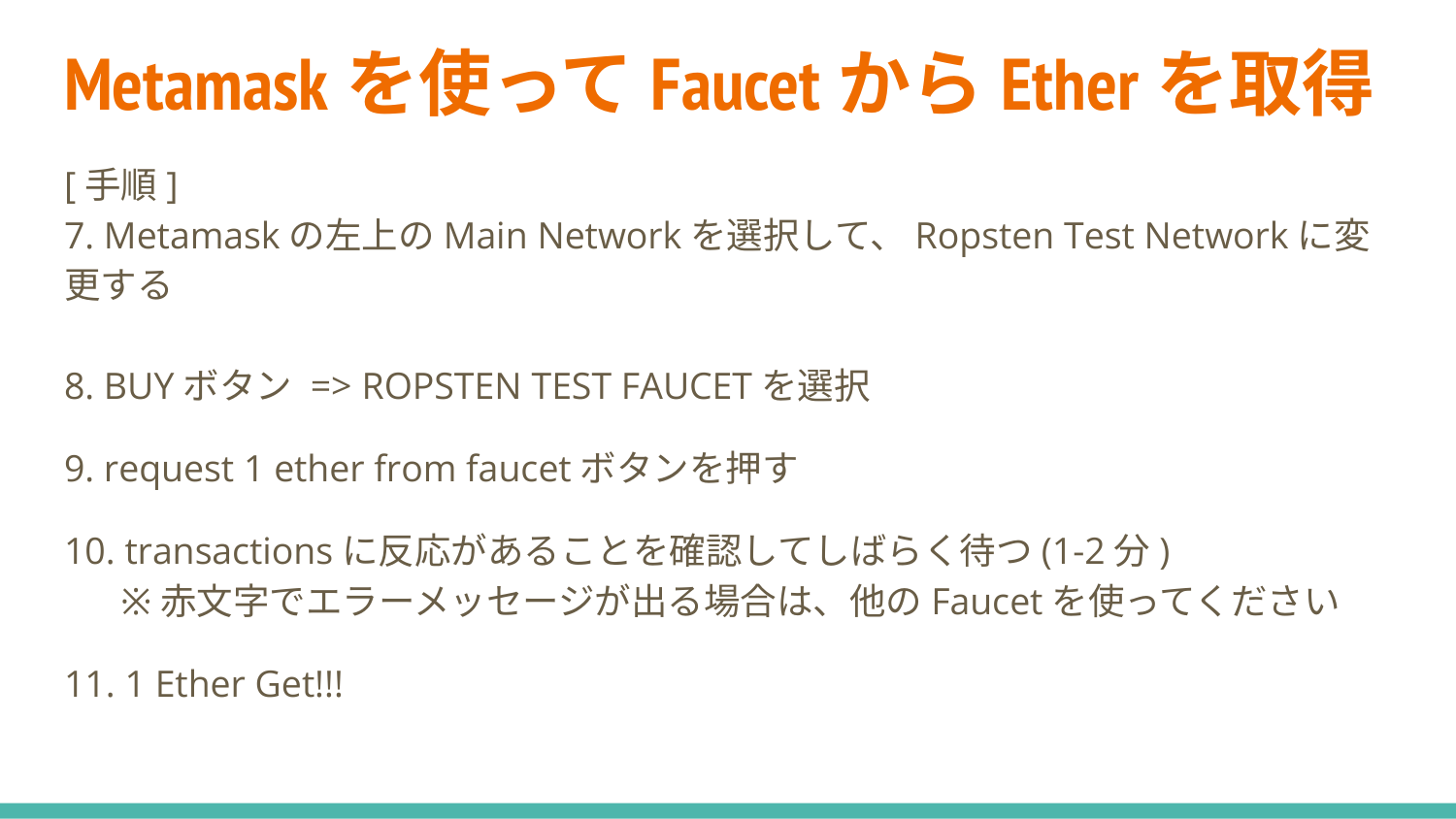

# Metamaskを使ってFaucetからEtherを取得
[手順]
7. Metamaskの左上のMain Networkを選択して、Ropsten Test Networkに変更する
8. BUYボタン => ROPSTEN TEST FAUCETを選択
9. request 1 ether from faucetボタンを押す
10. transactionsに反応があることを確認してしばらく待つ(1-2分)
      ※赤文字でエラーメッセージが出る場合は、他のFaucetを使ってください
11. 1 Ether Get!!!